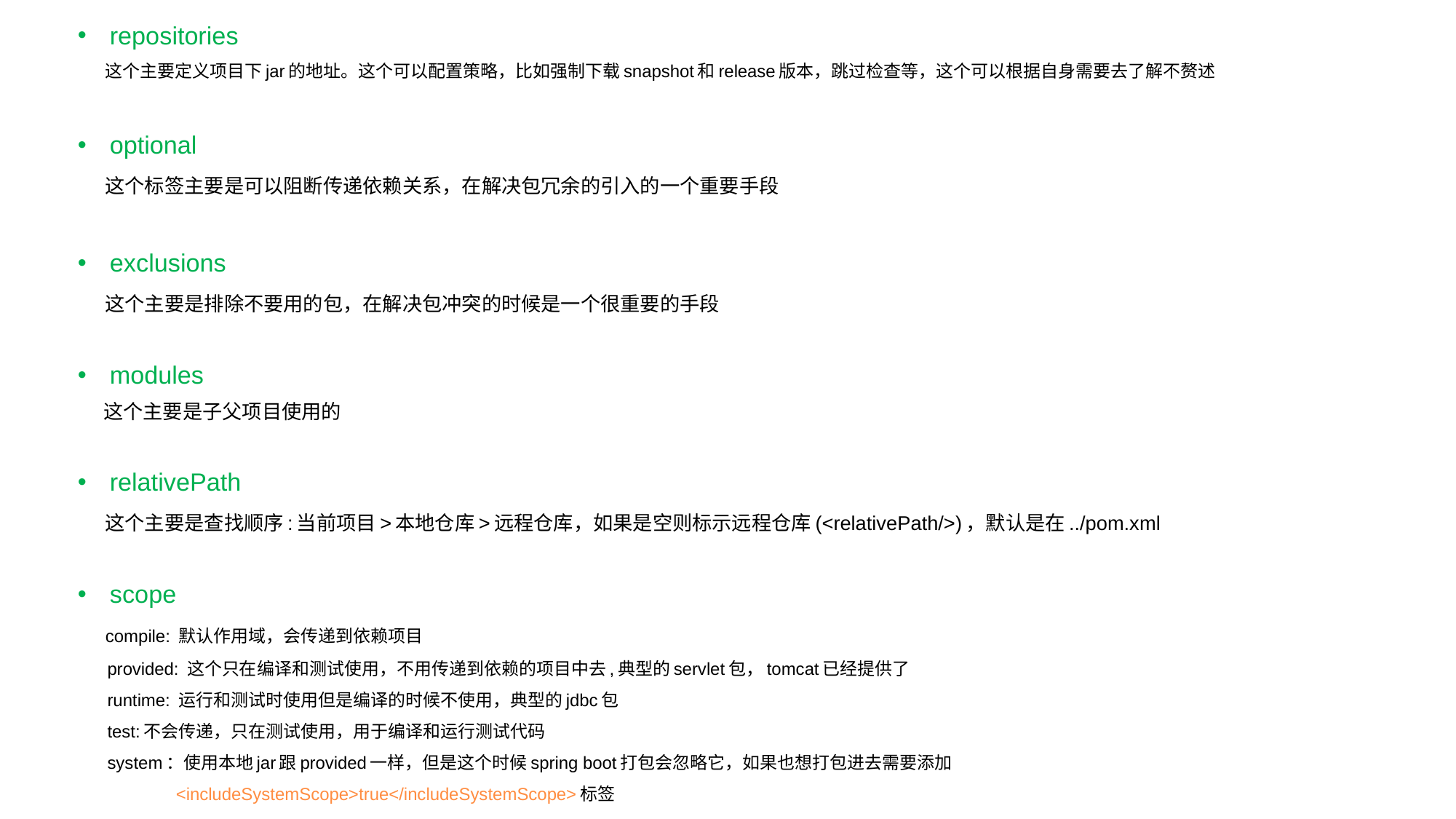

# .
repositories
      这个主要定义项目下jar的地址。这个可以配置策略，比如强制下载snapshot和release版本，跳过检查等，这个可以根据自身需要去了解不赘述

optional
    这个标签主要是可以阻断传递依赖关系，在解决包冗余的引入的一个重要手段

exclusions
    这个主要是排除不要用的包，在解决包冲突的时候是一个很重要的手段

modules
     这个主要是子父项目使用的

relativePath
    这个主要是查找顺序:当前项目>本地仓库>远程仓库，如果是空则标示远程仓库(<relativePath/>)，默认是在../pom.xml

scope
    compile: 默认作用域，会传递到依赖项目
      provided: 这个只在编译和测试使用，不用传递到依赖的项目中去,典型的servlet包，tomcat已经提供了
      runtime: 运行和测试时使用但是编译的时候不使用，典型的jdbc包
      test:不会传递，只在测试使用，用于编译和运行测试代码
      system：使用本地jar跟provided一样，但是这个时候spring boot打包会忽略它，如果也想打包进去需要添加
                    <includeSystemScope>true</includeSystemScope>标签